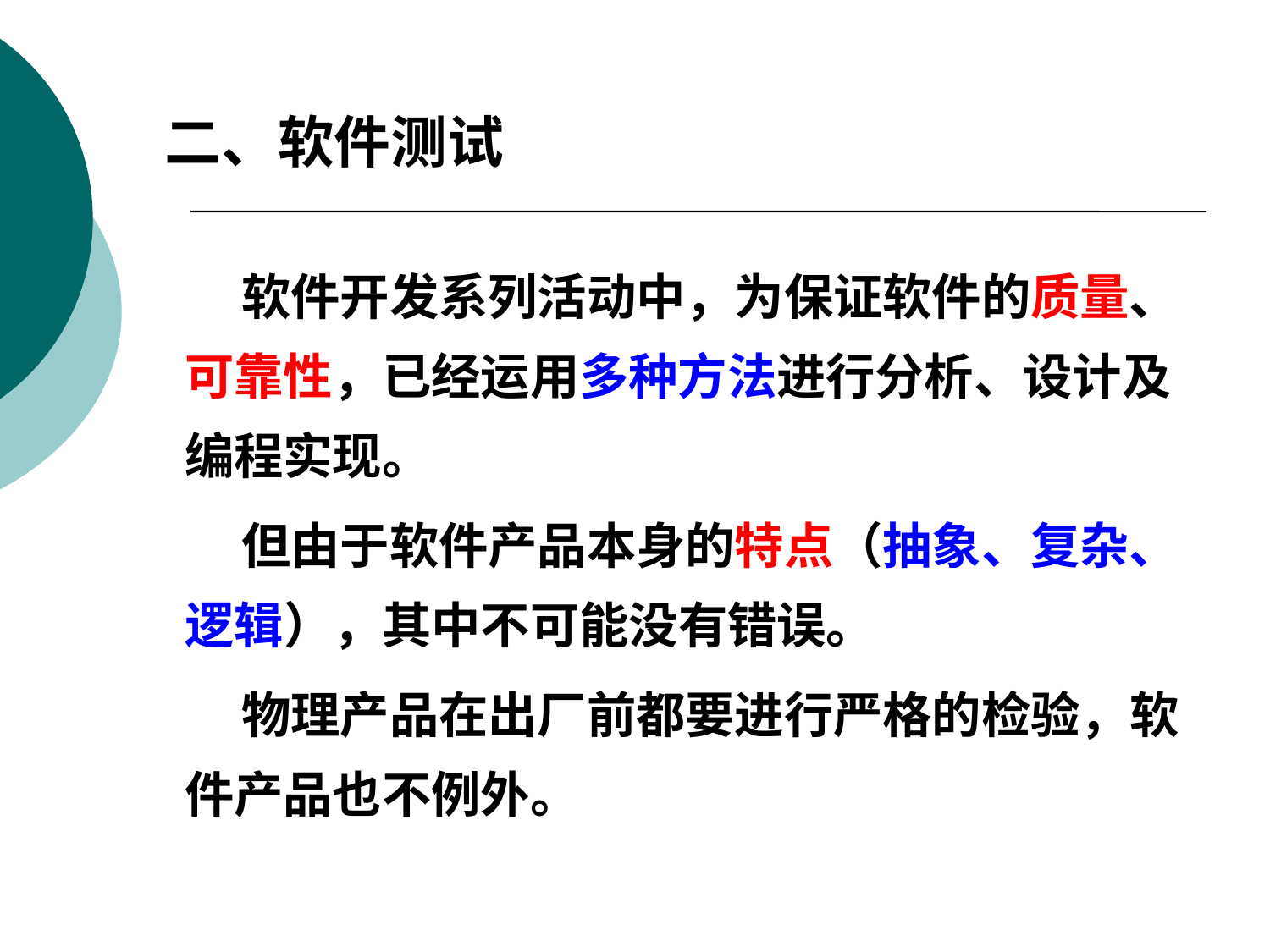

二、软件测试
    软件开发系列活动中，为保证软件的质量、可靠性，已经运用多种方法进行分析、设计及编程实现。
    但由于软件产品本身的特点（抽象、复杂、逻辑），其中不可能没有错误。
    物理产品在出厂前都要进行严格的检验，软件产品也不例外。